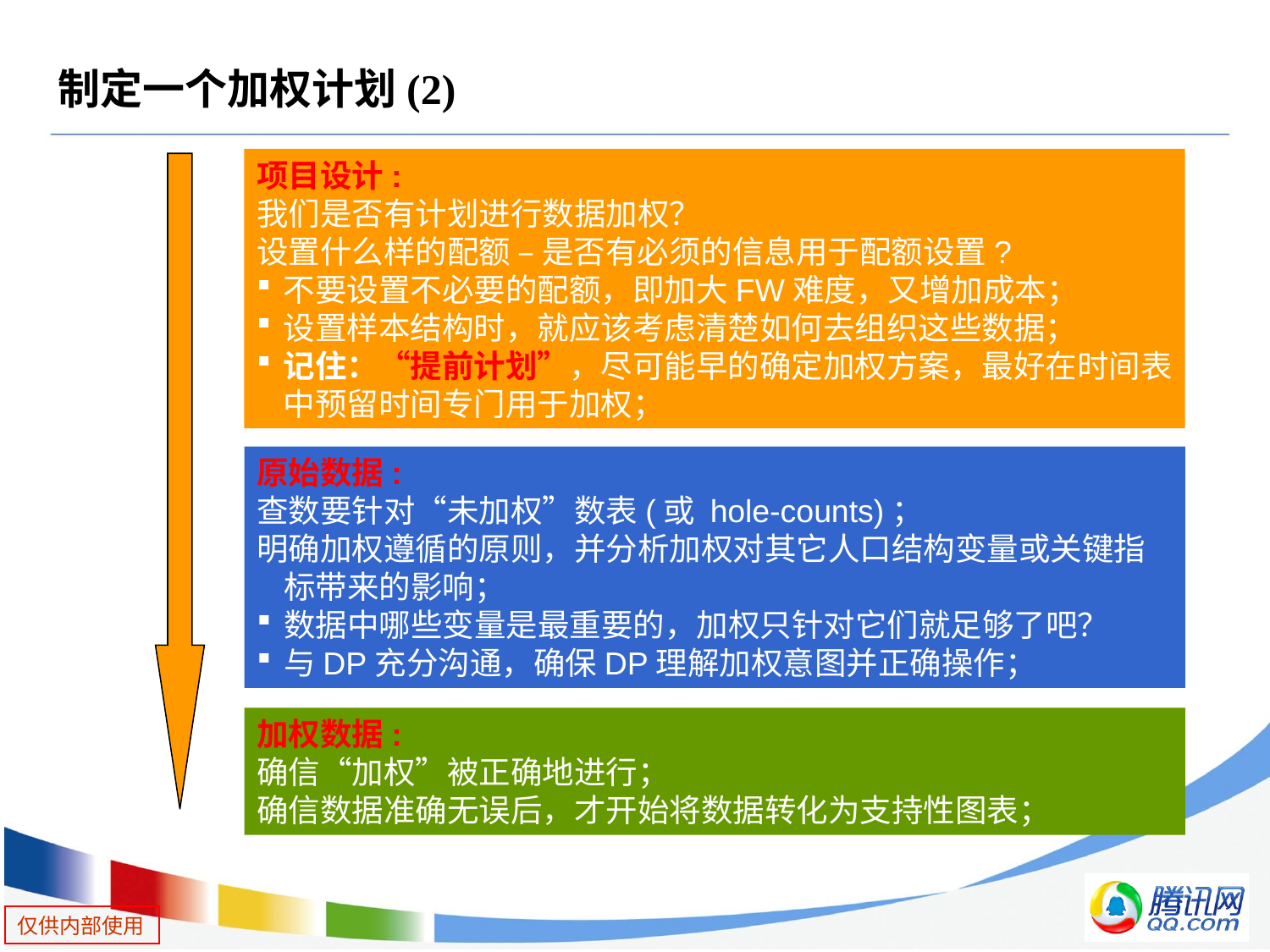

# 制定一个加权计划(2)
项目设计:
我们是否有计划进行数据加权？
设置什么样的配额 – 是否有必须的信息用于配额设置?
不要设置不必要的配额，即加大FW难度，又增加成本；
设置样本结构时，就应该考虑清楚如何去组织这些数据；
记住：“提前计划”，尽可能早的确定加权方案，最好在时间表中预留时间专门用于加权；

原始数据:
查数要针对“未加权”数表(或 hole-counts)；
明确加权遵循的原则，并分析加权对其它人口结构变量或关键指标带来的影响；
数据中哪些变量是最重要的，加权只针对它们就足够了吧？
与DP充分沟通，确保DP理解加权意图并正确操作；
加权数据:
确信“加权”被正确地进行；
确信数据准确无误后，才开始将数据转化为支持性图表；